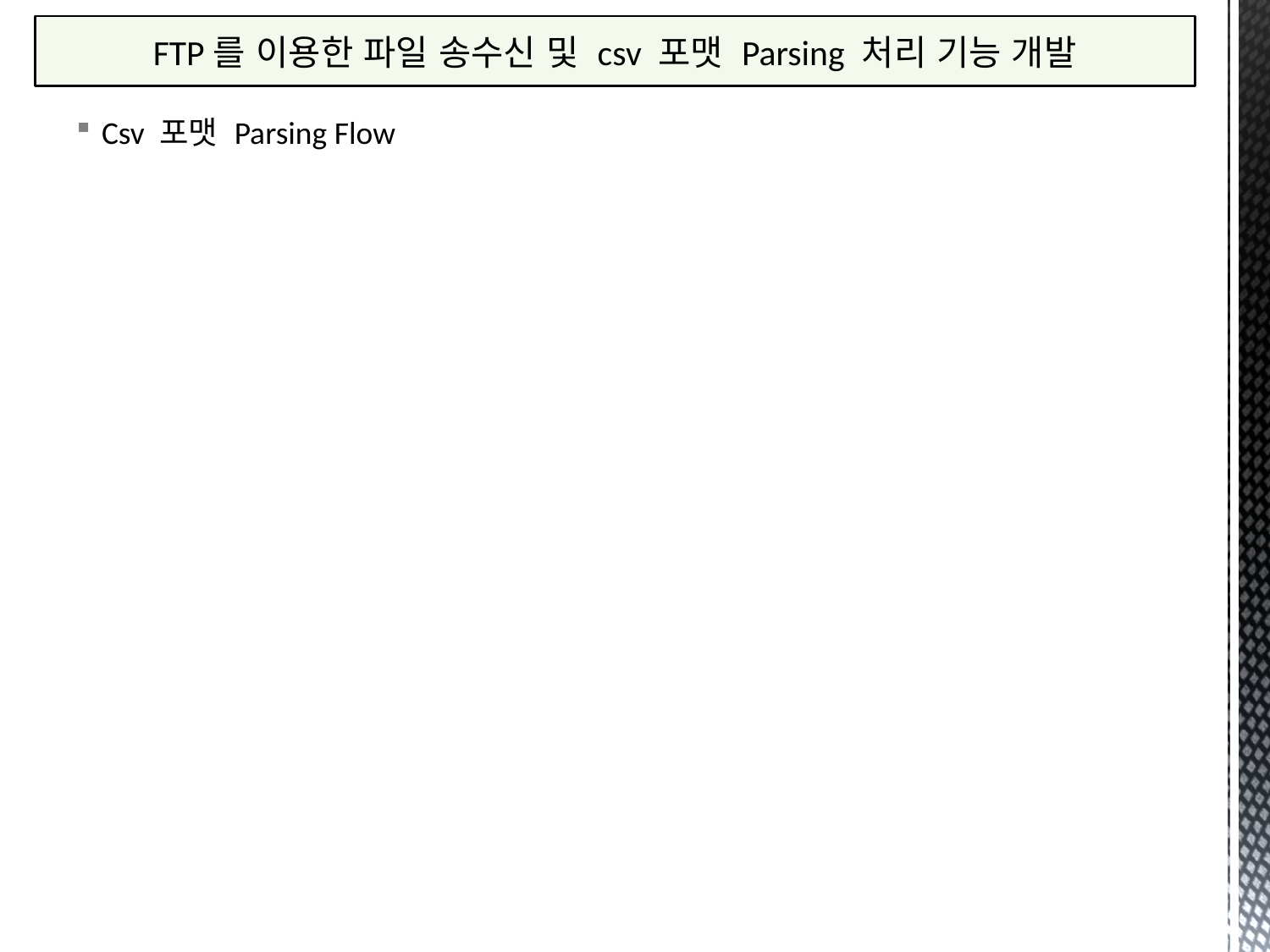

FTP를 이용한 파일 송수신 및 csv 포맷 Parsing 처리 기능 개발
Csv 포맷 Parsing Flow